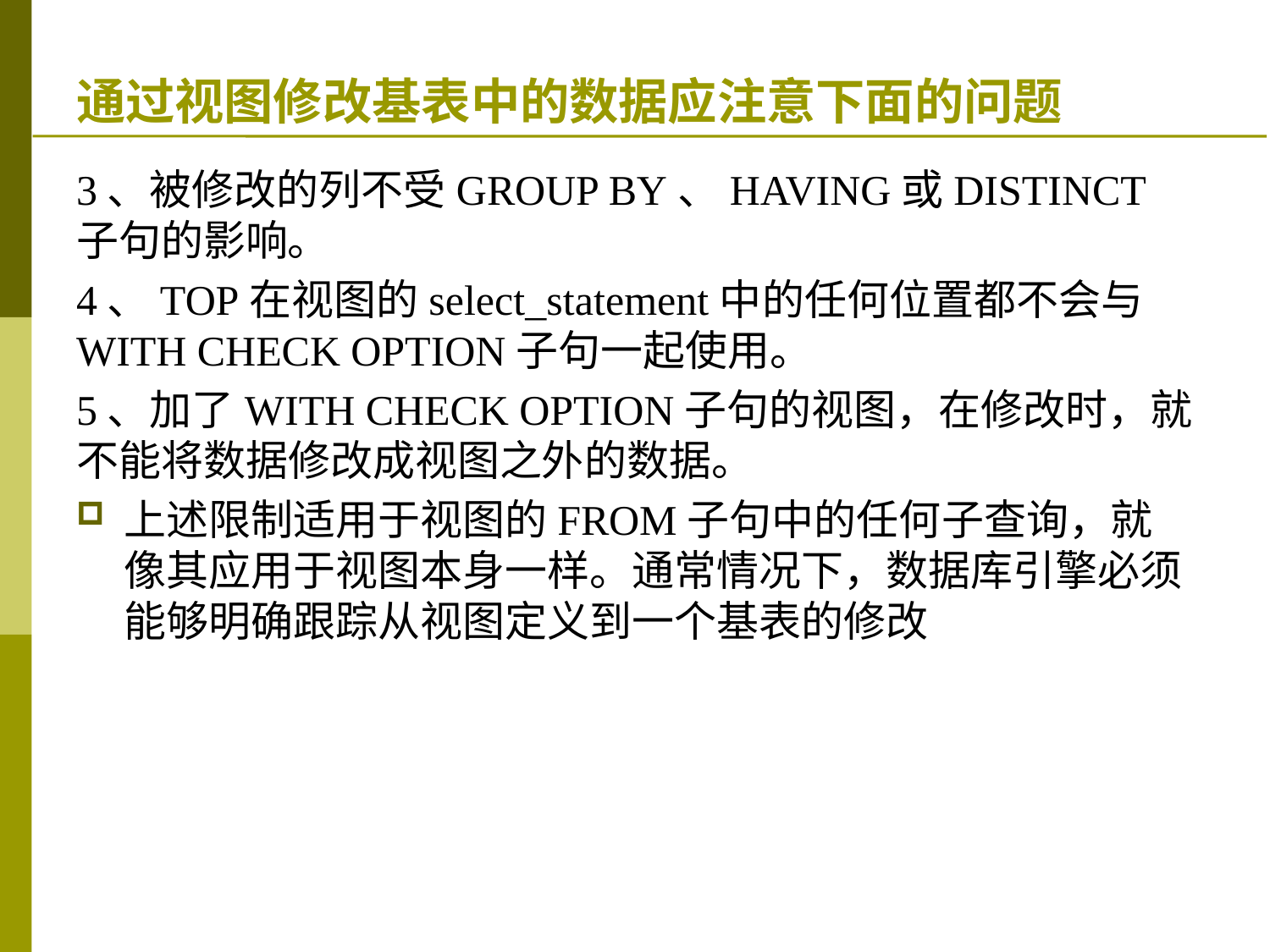

# 通过视图修改基表中的数据应注意下面的问题
3、被修改的列不受GROUP BY、HAVING或DISTINCT子句的影响。
4、TOP在视图的select_statement中的任何位置都不会与WITH CHECK OPTION子句一起使用。
5、加了WITH CHECK OPTION子句的视图，在修改时，就不能将数据修改成视图之外的数据。
上述限制适用于视图的FROM子句中的任何子查询，就像其应用于视图本身一样。通常情况下，数据库引擎必须能够明确跟踪从视图定义到一个基表的修改